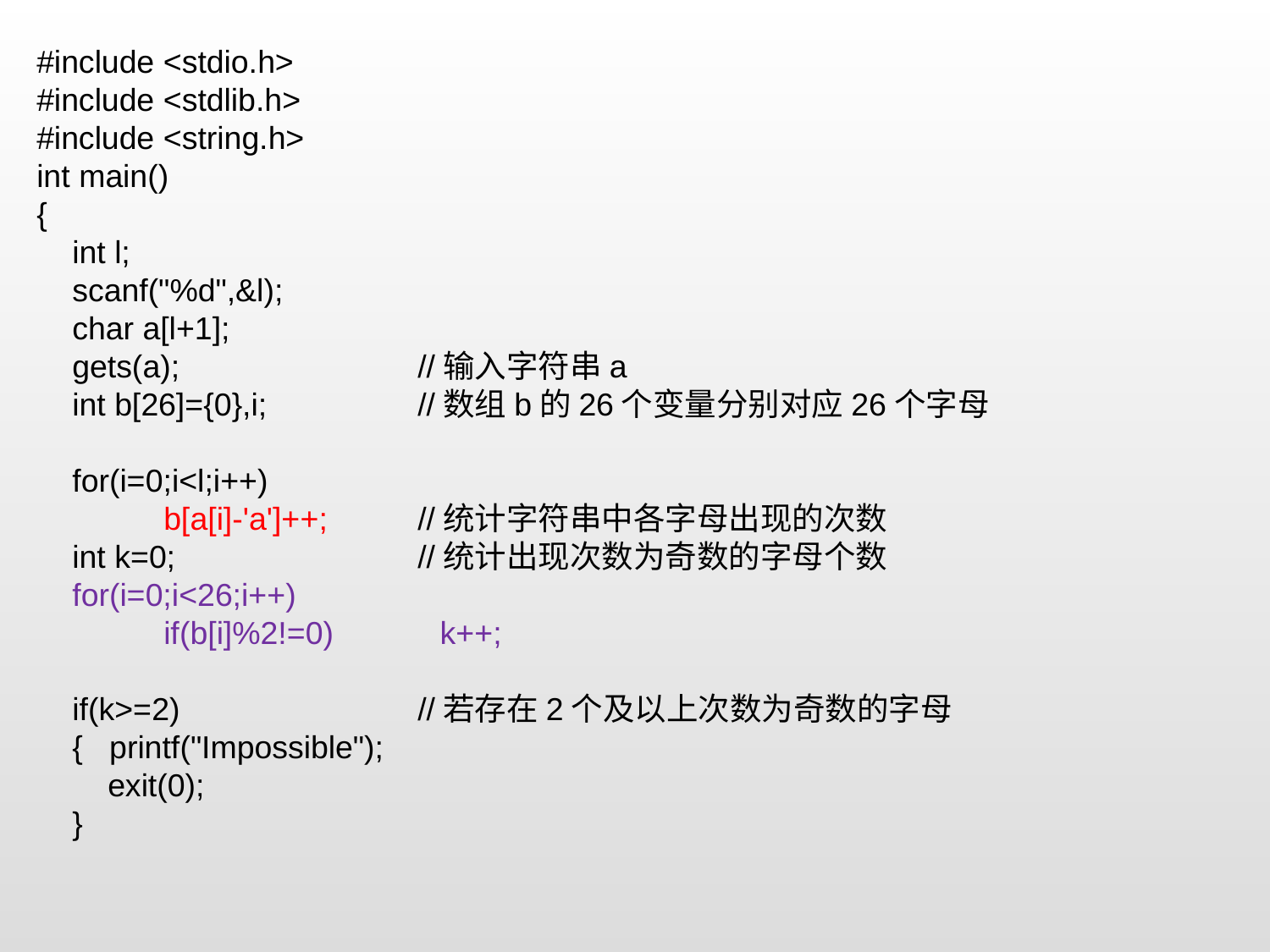

#include <stdio.h>
#include <stdlib.h>
#include <string.h>
int main()
{
    int l;
    scanf("%d",&l);
    char a[l+1];
    gets(a);		//输入字符串a
    int b[26]={0},i;	        	//数组b的26个变量分别对应26个字母

    for(i=0;i<l;i++)
    	b[a[i]-'a']++;   	//统计字符串中各字母出现的次数
    int k=0; 		//统计出现次数为奇数的字母个数
    for(i=0;i<26;i++)
    	if(b[i]%2!=0)            k++;

    if(k>=2) 		//若存在2个及以上次数为奇数的字母
    {   printf("Impossible");
        exit(0);
    }